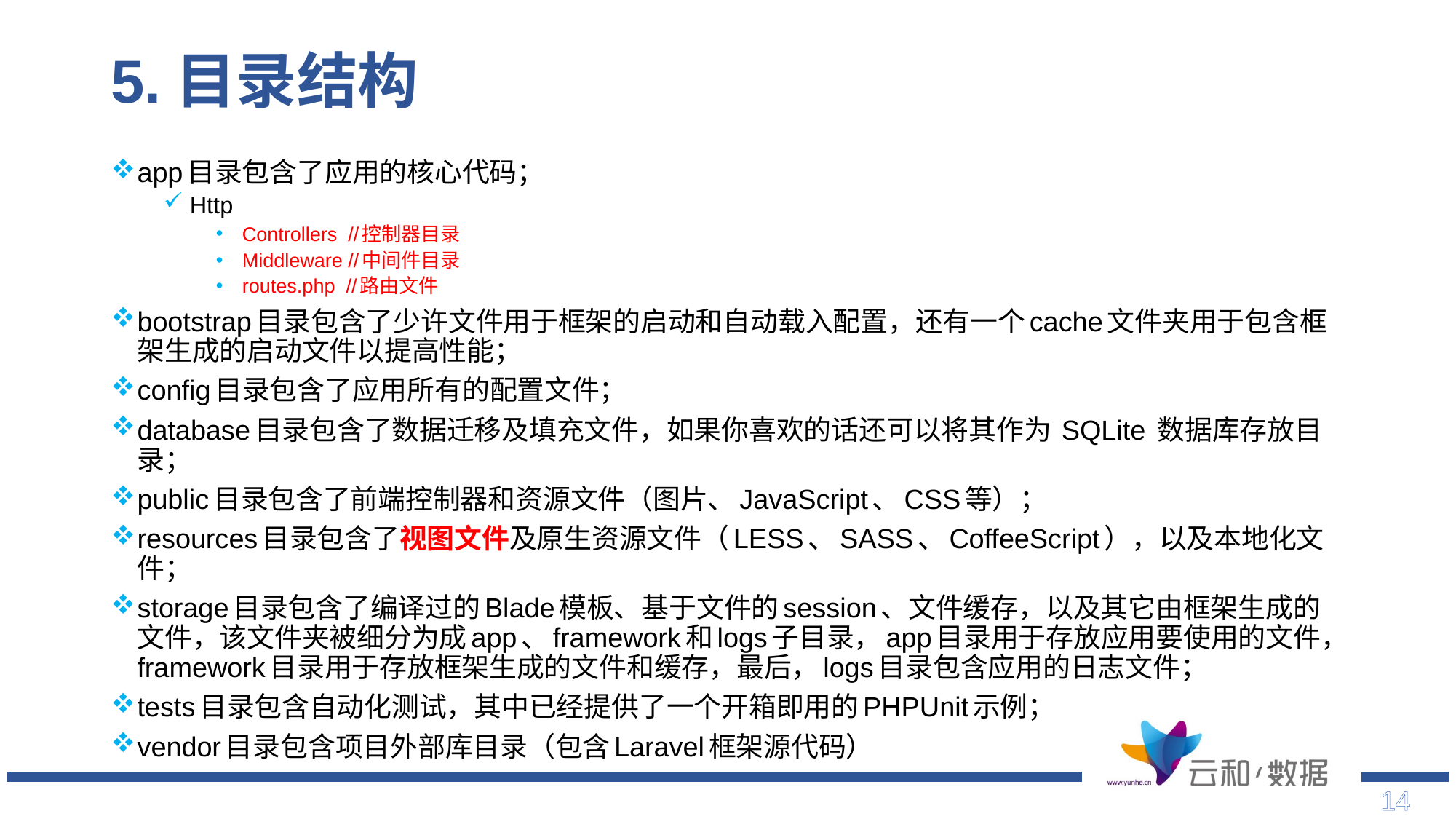

# 5.目录结构
app目录包含了应用的核心代码；
Http
Controllers  //控制器目录
Middleware //中间件目录
routes.php  //路由文件
bootstrap目录包含了少许文件用于框架的启动和自动载入配置，还有一个cache文件夹用于包含框架生成的启动文件以提高性能；
config目录包含了应用所有的配置文件；
database目录包含了数据迁移及填充文件，如果你喜欢的话还可以将其作为 SQLite 数据库存放目录；
public目录包含了前端控制器和资源文件（图片、JavaScript、CSS等）；
resources目录包含了视图文件及原生资源文件（LESS、SASS、CoffeeScript），以及本地化文件；
storage目录包含了编译过的Blade模板、基于文件的session、文件缓存，以及其它由框架生成的文件，该文件夹被细分为成app、framework和logs子目录，app目录用于存放应用要使用的文件，framework目录用于存放框架生成的文件和缓存，最后，logs目录包含应用的日志文件；
tests目录包含自动化测试，其中已经提供了一个开箱即用的PHPUnit示例；
vendor目录包含项目外部库目录（包含Laravel框架源代码）